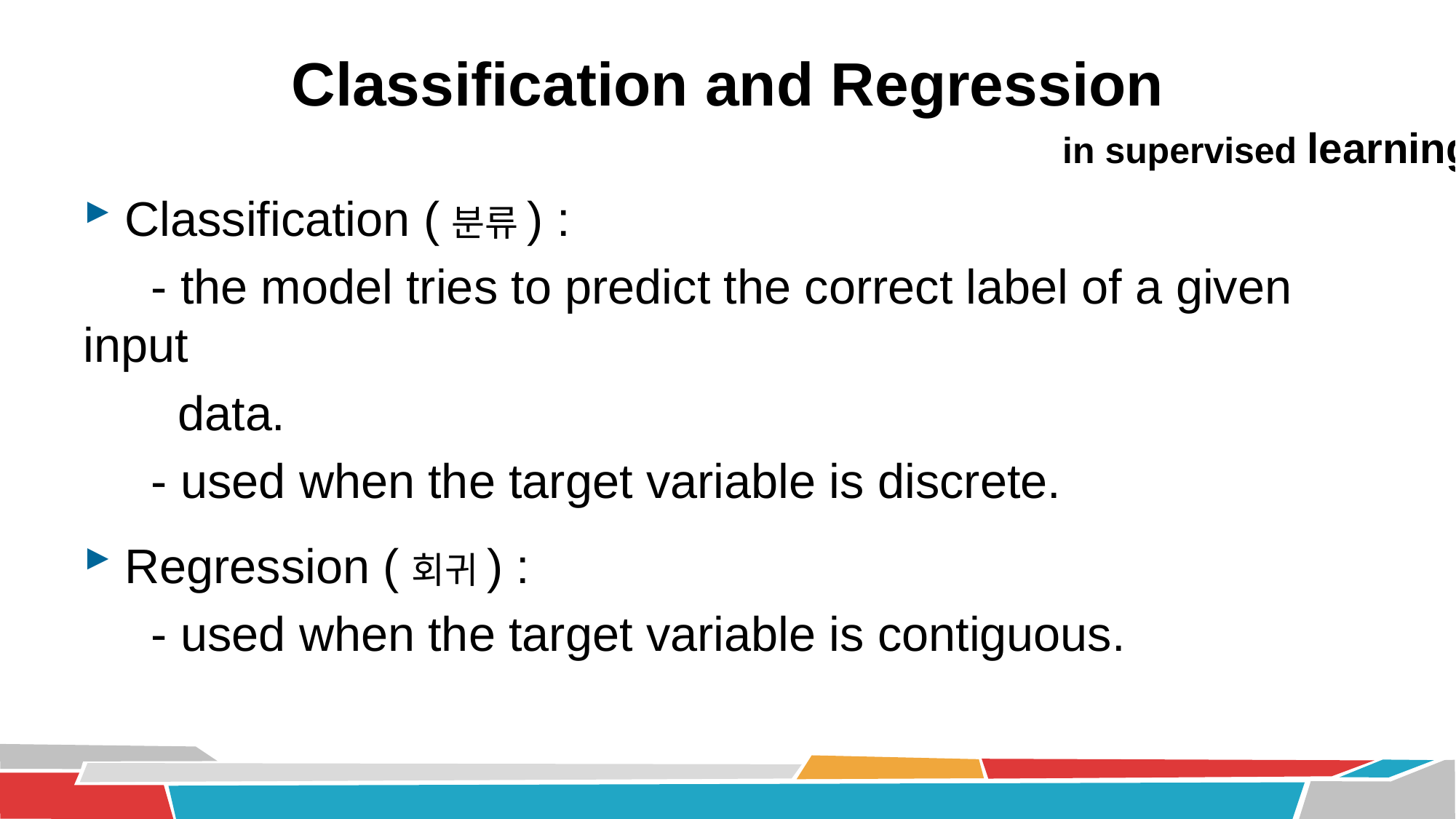

# Classification and Regression

in supervised learning
Classification (분류) :
     - the model tries to predict the correct label of a given input
       data.
     - used when the target variable is discrete.

Regression (회귀) :
     - used when the target variable is contiguous.